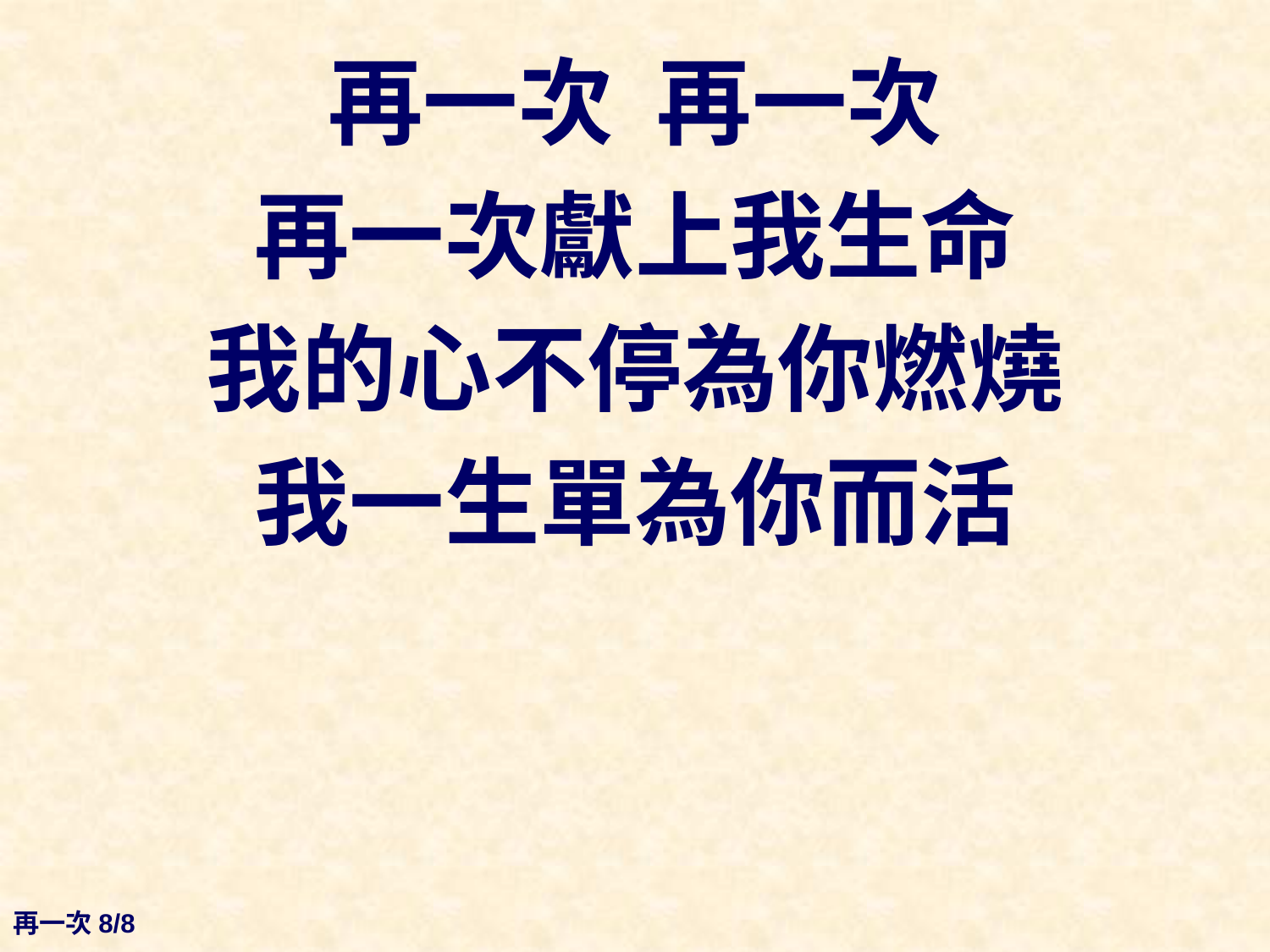

再一次  再一次
再一次獻上我生命
我的心不停為你燃燒
我一生單為你而活
再一次8/8